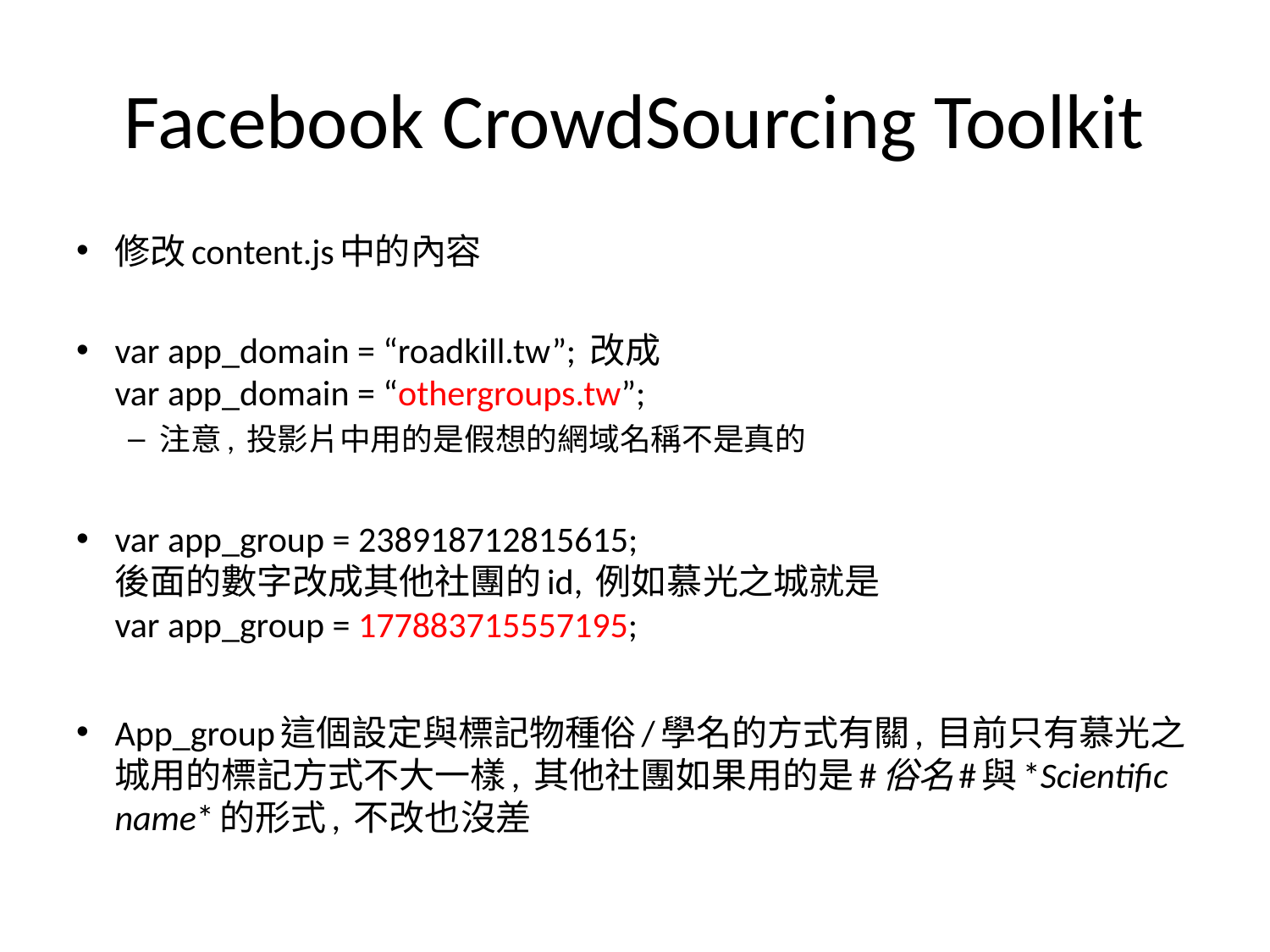

# Facebook CrowdSourcing Toolkit
修改content.js中的內容

var app_domain = “roadkill.tw”; 改成
var app_domain = “othergroups.tw”;
注意, 投影片中用的是假想的網域名稱不是真的

var app_group = 238918712815615;
後面的數字改成其他社團的id, 例如慕光之城就是
var app_group = 177883715557195;

App_group這個設定與標記物種俗/學名的方式有關, 目前只有慕光之城用的標記方式不大一樣, 其他社團如果用的是#俗名#與*Scientific name*的形式, 不改也沒差